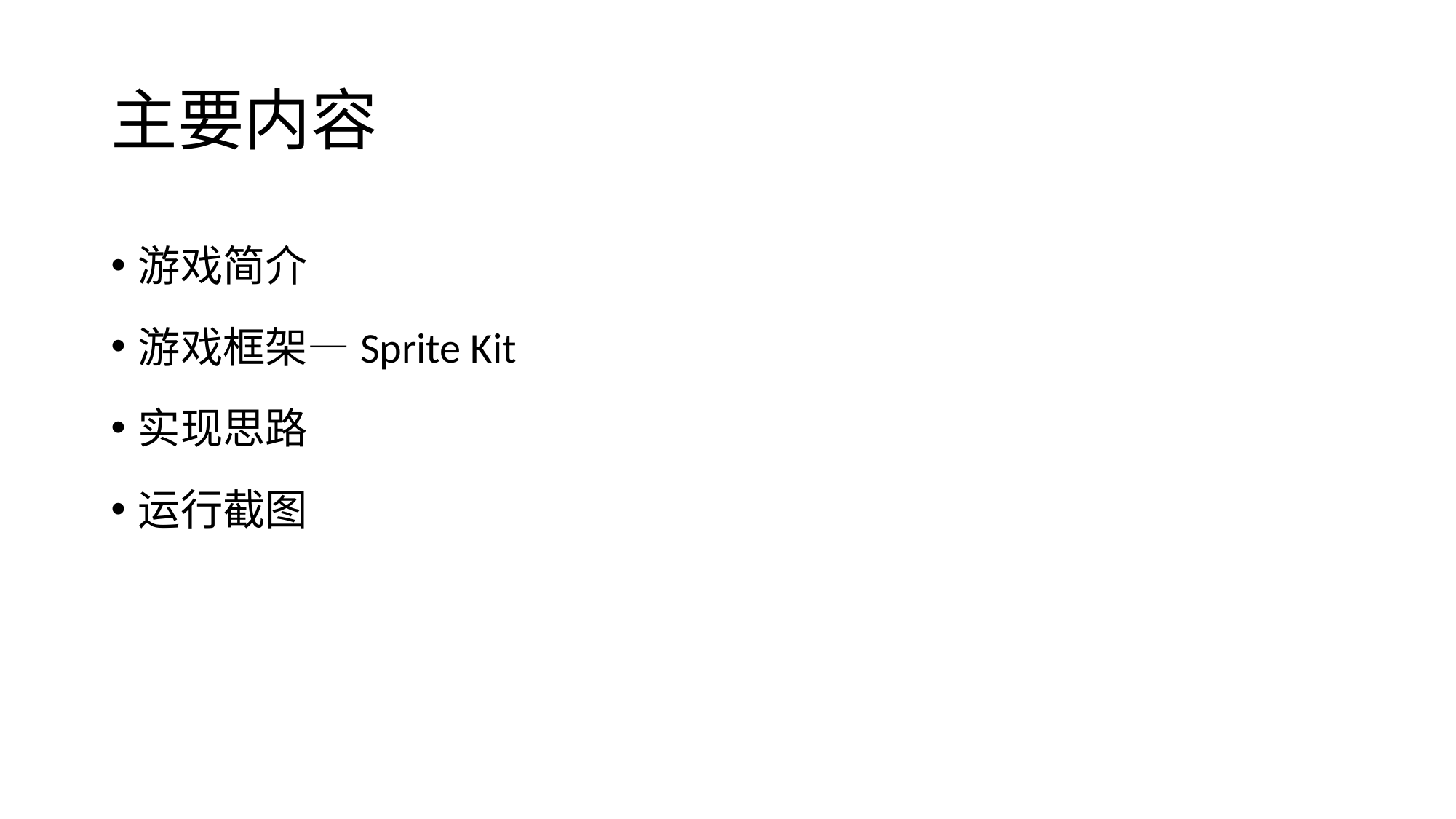

# 主要内容
游戏简介
游戏框架—Sprite Kit
实现思路
运行截图